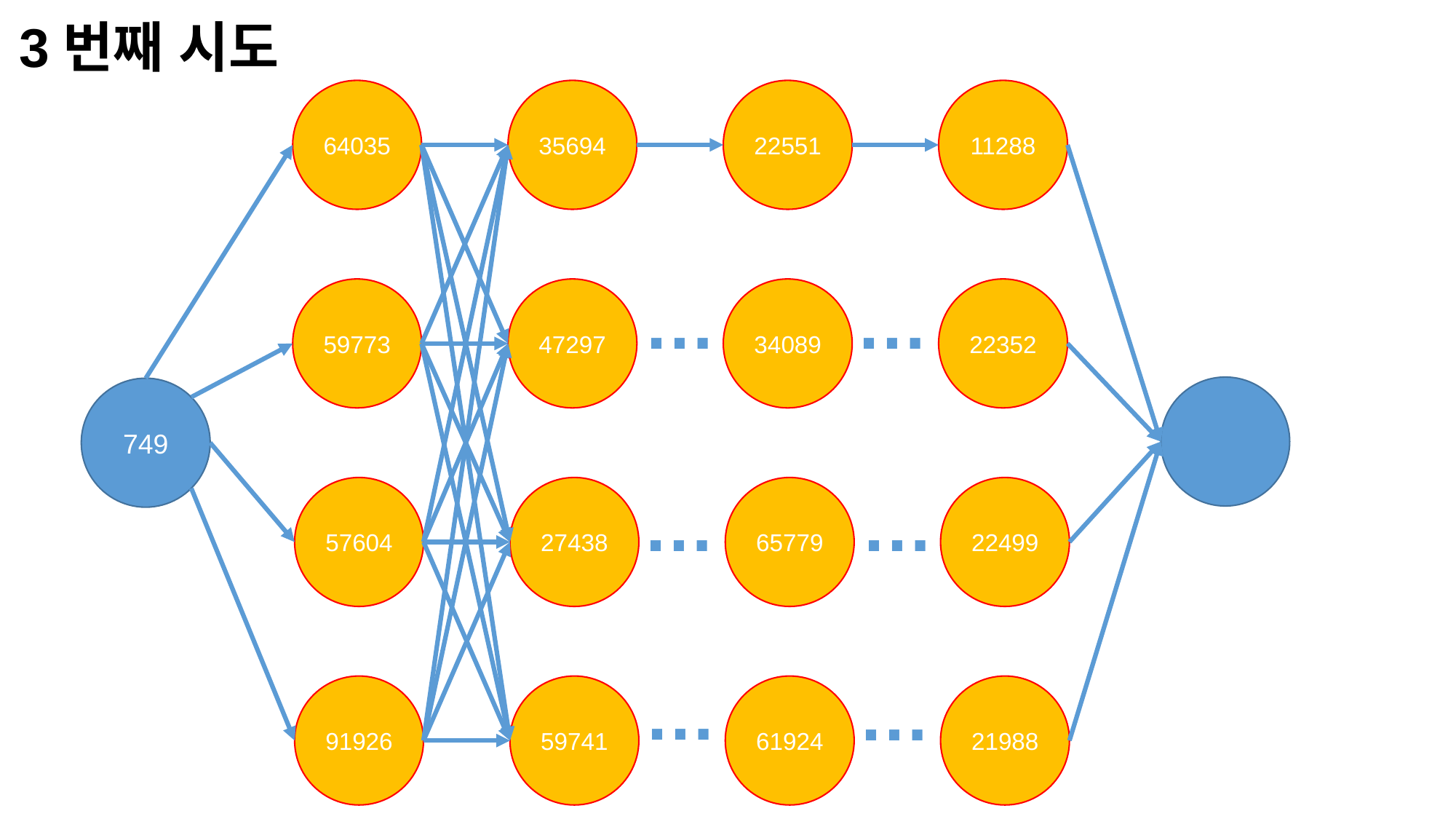

3번째 시도
64035
35694
22551
11288
…
…
59773
47297
34089
22352

749
…
…
57604
27438
65779
22499
…
…
91926
59741
61924
21988